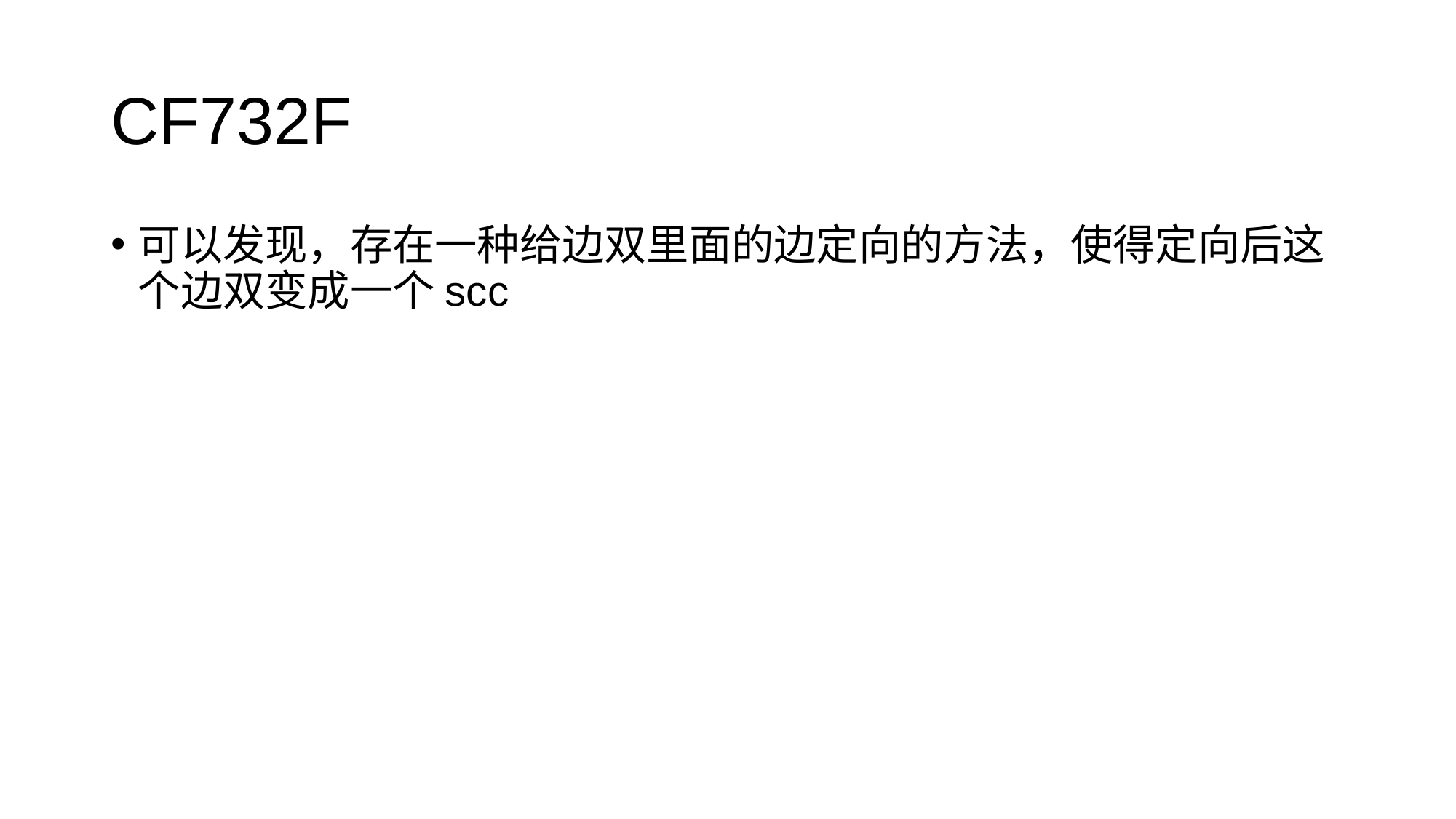

# CF732F
可以发现，存在一种给边双里面的边定向的方法，使得定向后这个边双变成一个scc